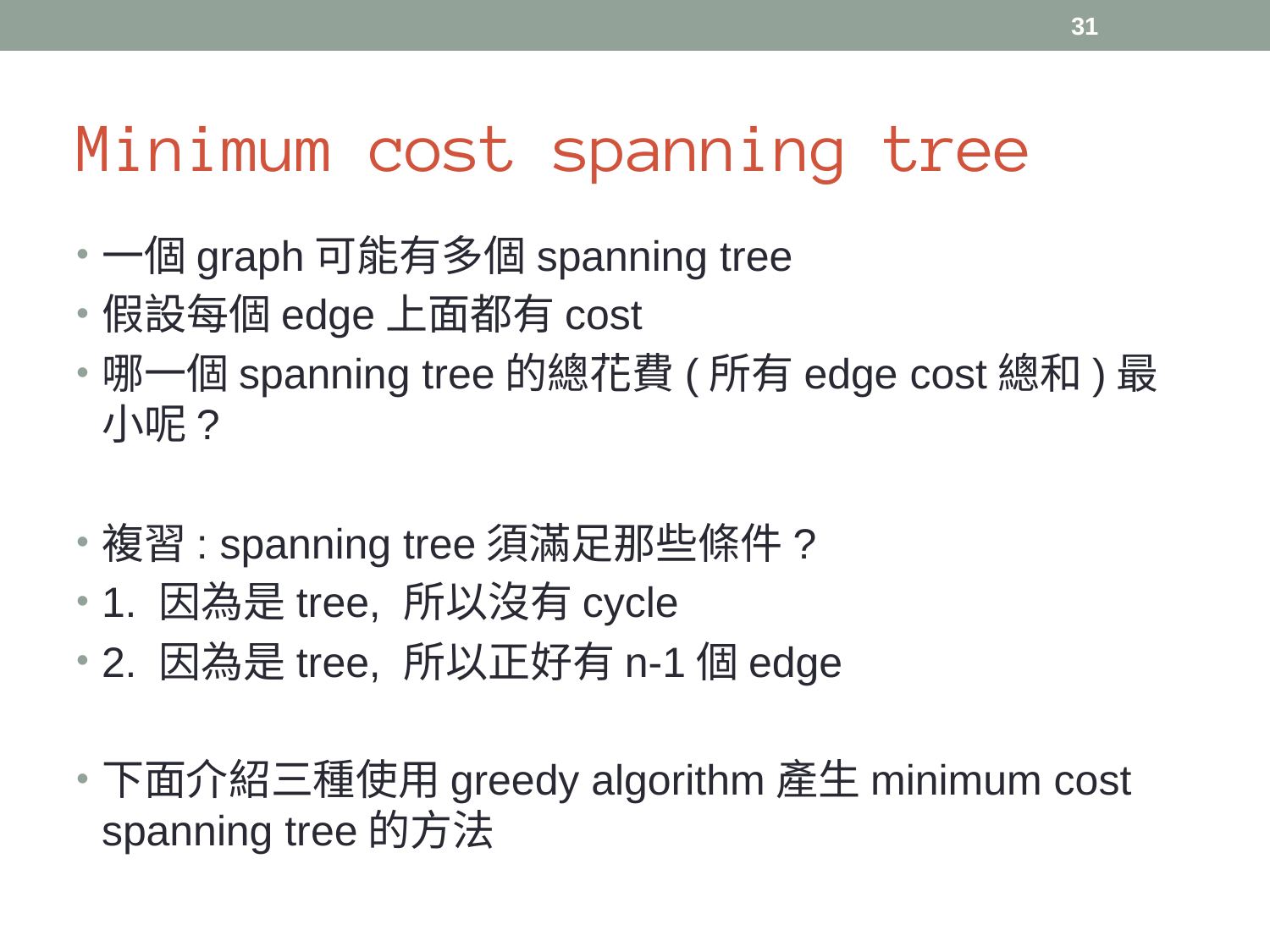

31
# Minimum cost spanning tree
一個graph可能有多個spanning tree
假設每個edge上面都有cost
哪一個spanning tree的總花費(所有edge cost總和)最小呢?

複習: spanning tree須滿足那些條件?
1. 因為是tree, 所以沒有cycle
2. 因為是tree, 所以正好有n-1個edge

下面介紹三種使用greedy algorithm產生minimum cost spanning tree的方法